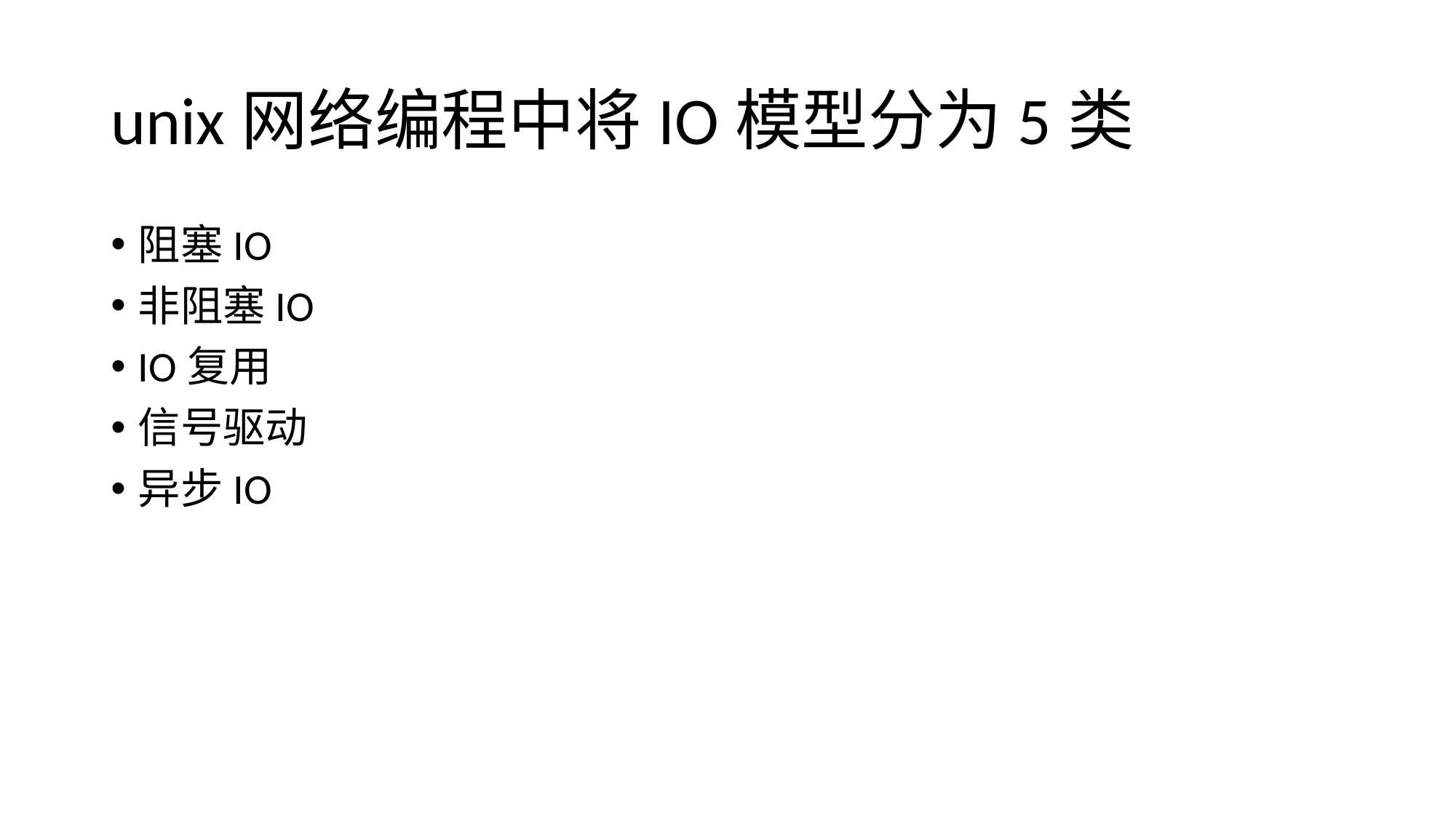

# unix网络编程中将IO模型分为5类
阻塞IO
非阻塞IO
IO复用
信号驱动
异步IO